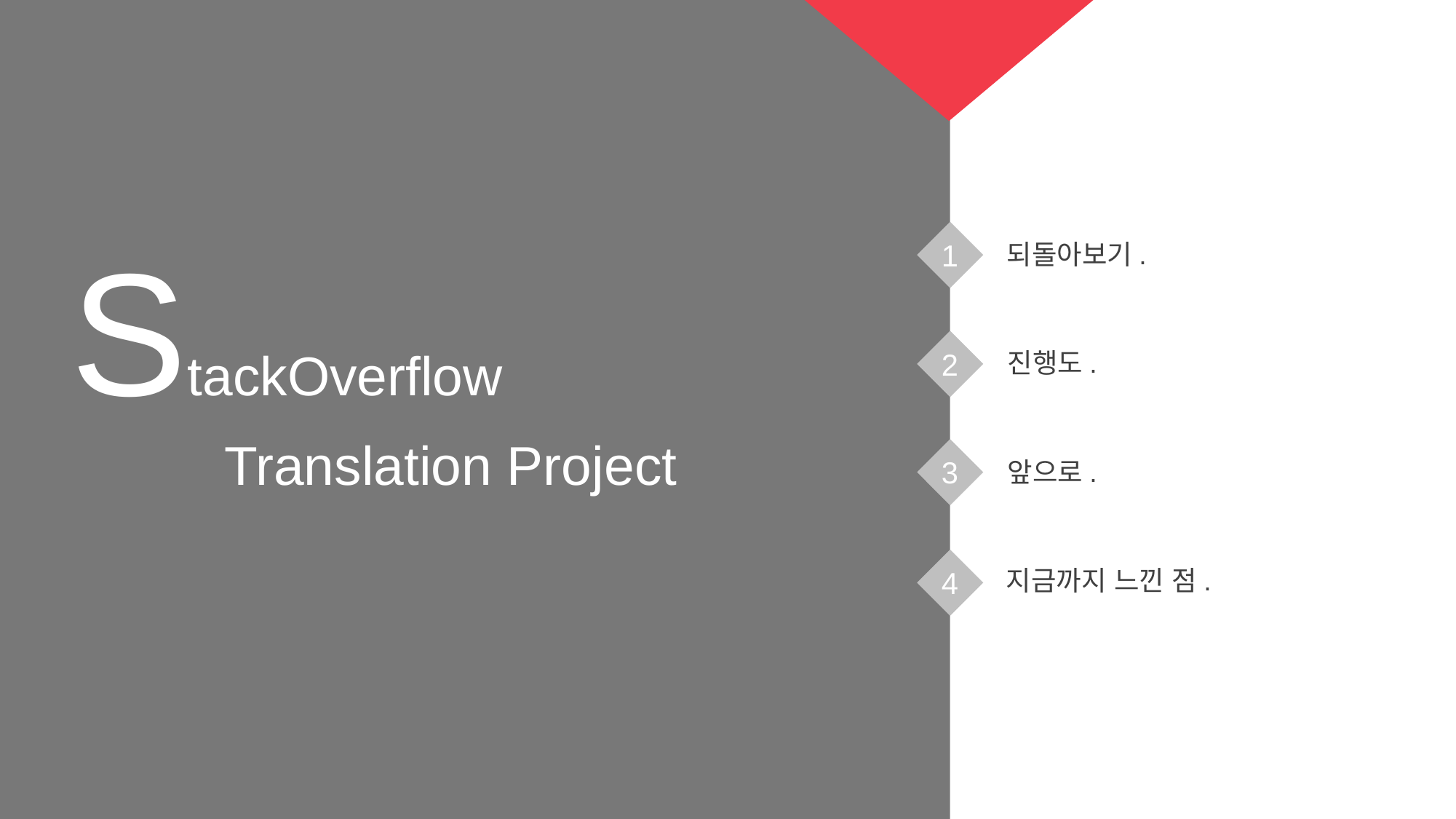

StackOverflow
 			Translation Project

1
되돌아보기.

2
진행도.

3
앞으로.

지금까지 느낀 점.
4